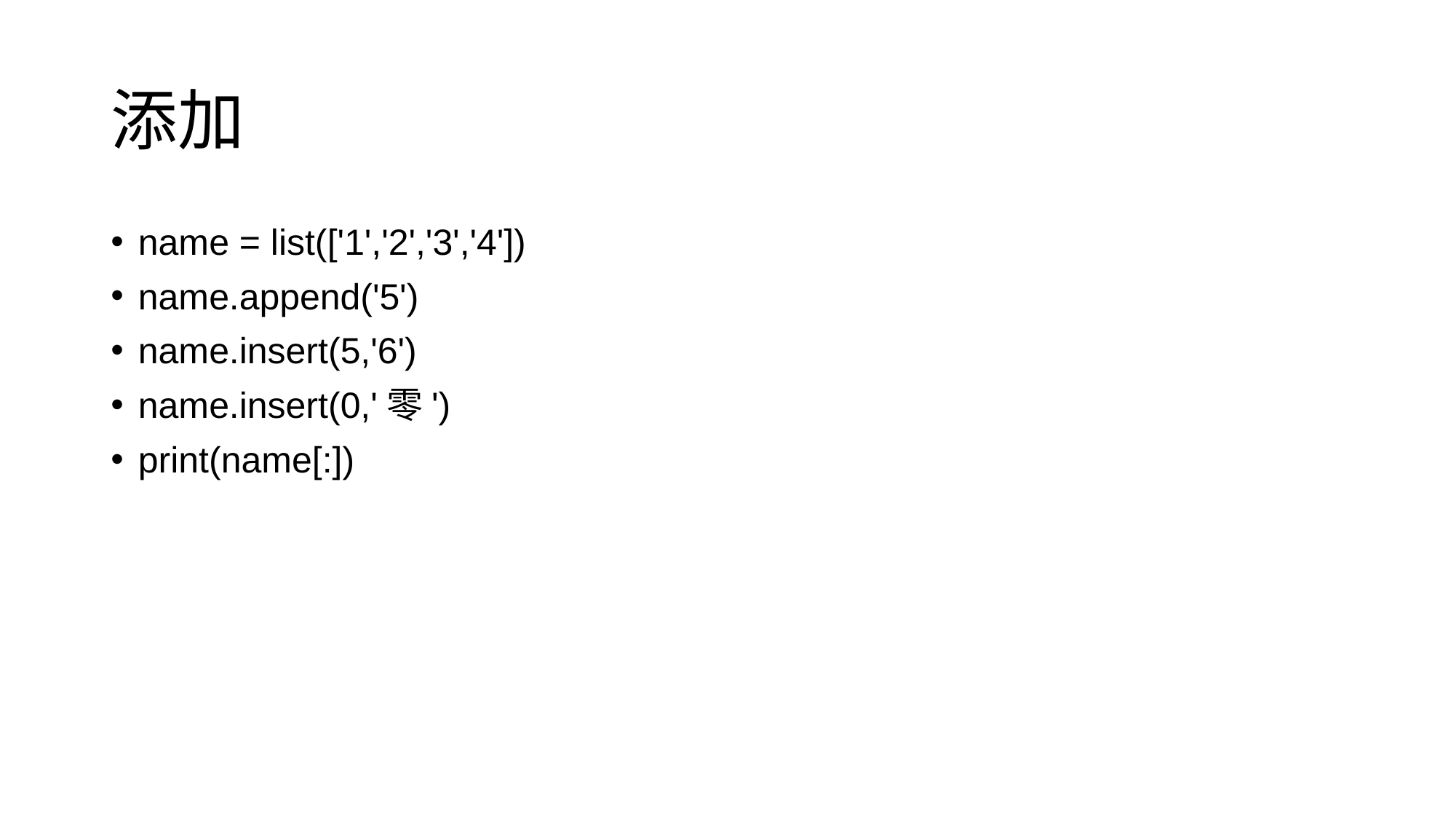

# 添加
name = list(['1','2','3','4'])
name.append('5')
name.insert(5,'6')
name.insert(0,'零')
print(name[:])